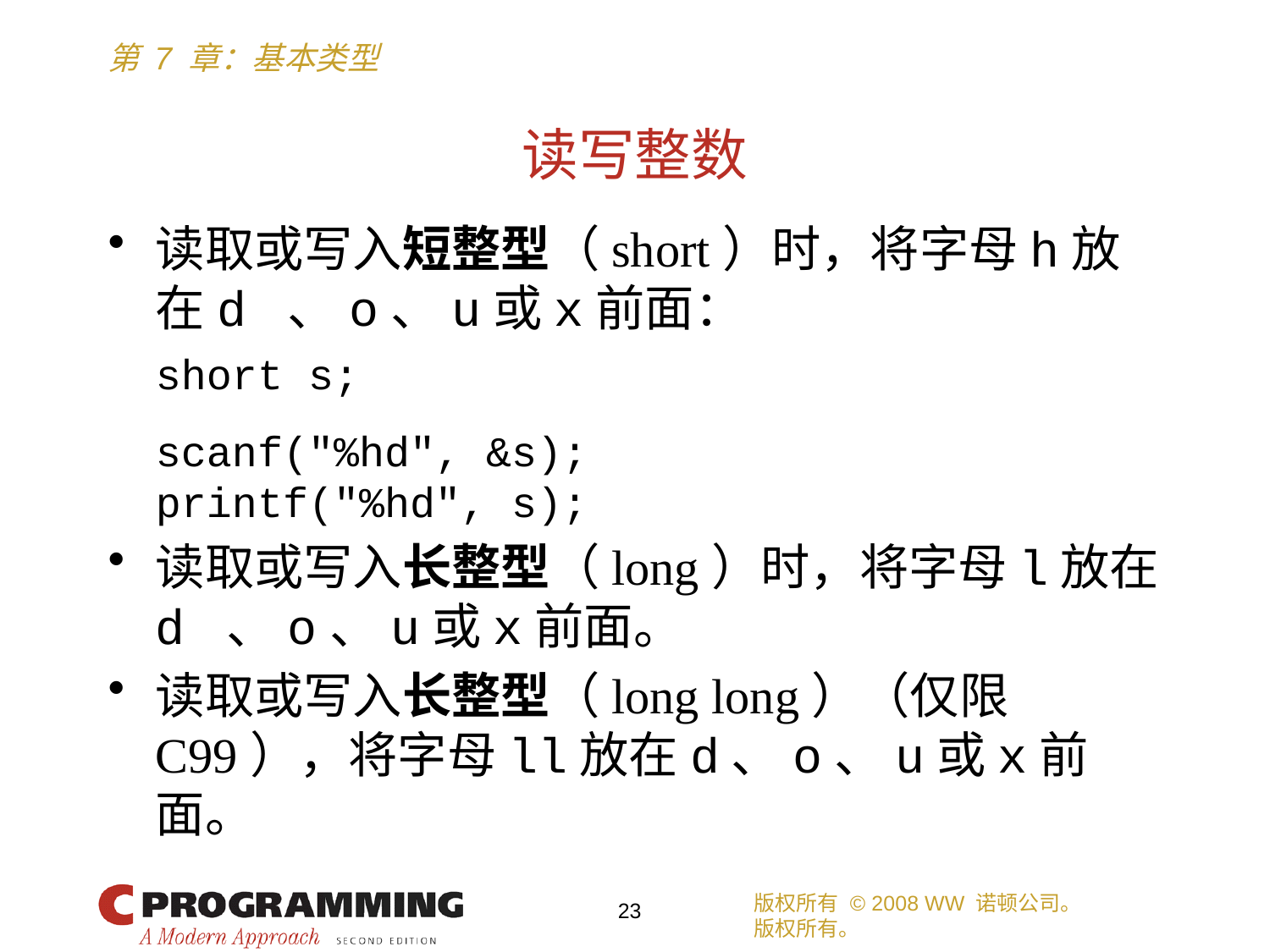

# 读写整数
读取或写入短整型（short）时，将字母h放在d 、o、u或x前面：
	short s;

	scanf("%hd", &s);
	printf("%hd", s);
读取或写入长整型（long）时，将字母l放在d 、o、u或x前面。
读取或写入长整型（long long）（仅限 C99），将字母ll放在d、o、u或x前面。
版权所有 © 2008 WW 诺顿公司。
版权所有。
23